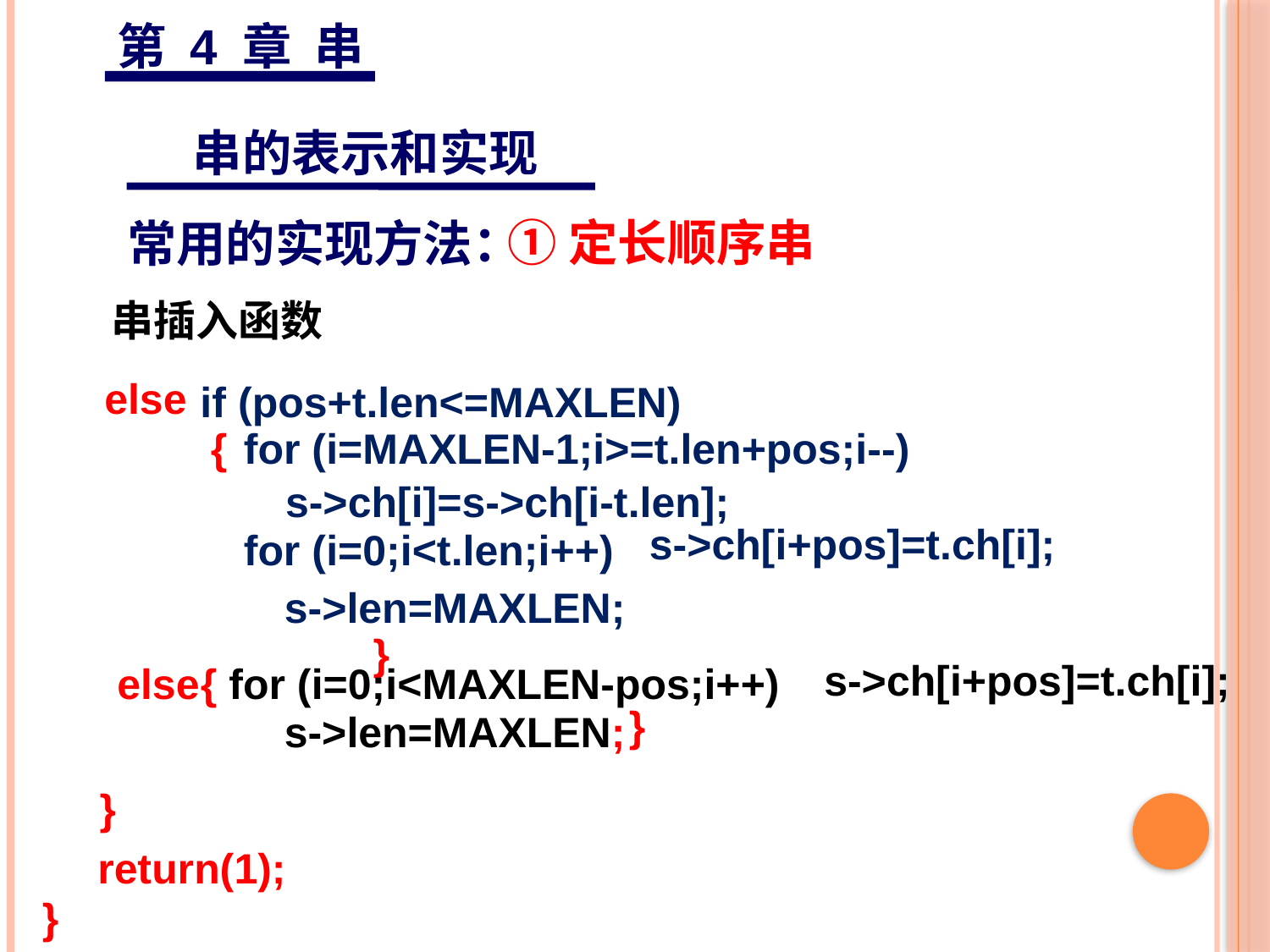

第 4 章  串

   串的表示和实现

①定长顺序串
常用的实现方法：
串插入函数
	else
		if (pos+t.len<=MAXLEN)

		{
	for (i=MAXLEN-1;i>=t.len+pos;i--)
		s->ch[i]=s->ch[i-t.len];
	s->ch[i+pos]=t.ch[i];
	for (i=0;i<t.len;i++)
		}
			s->len=MAXLEN;
          s->ch[i+pos]=t.ch[i];
	{ for (i=0;i<MAXLEN-pos;i++)
else
		}
			s->len=MAXLEN;
	}
		return(1);
}